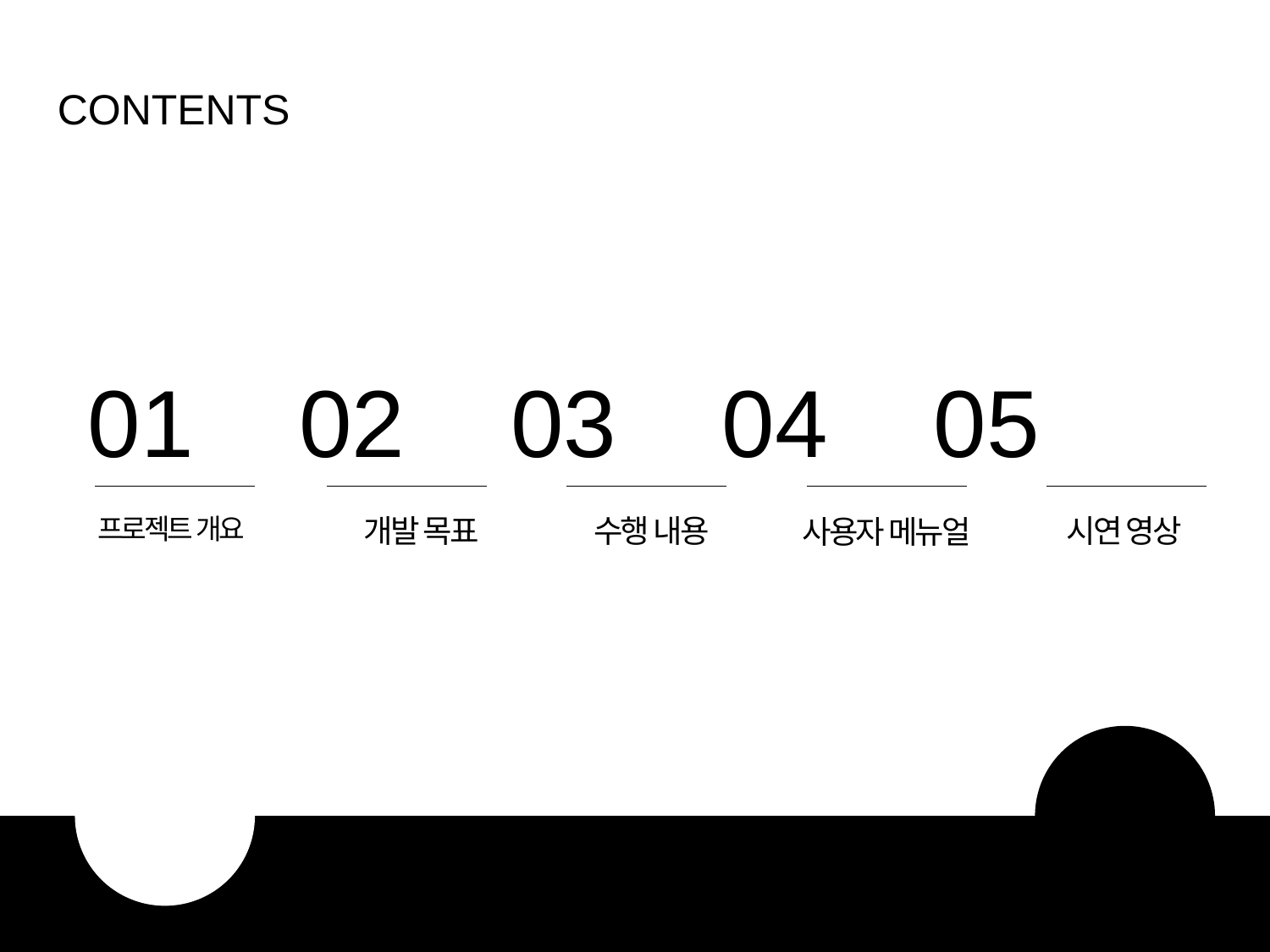

CONTENTS
01    02    03    04    05
프로젝트 개요
개발 목표
수행 내용
시연 영상
사용자 메뉴얼